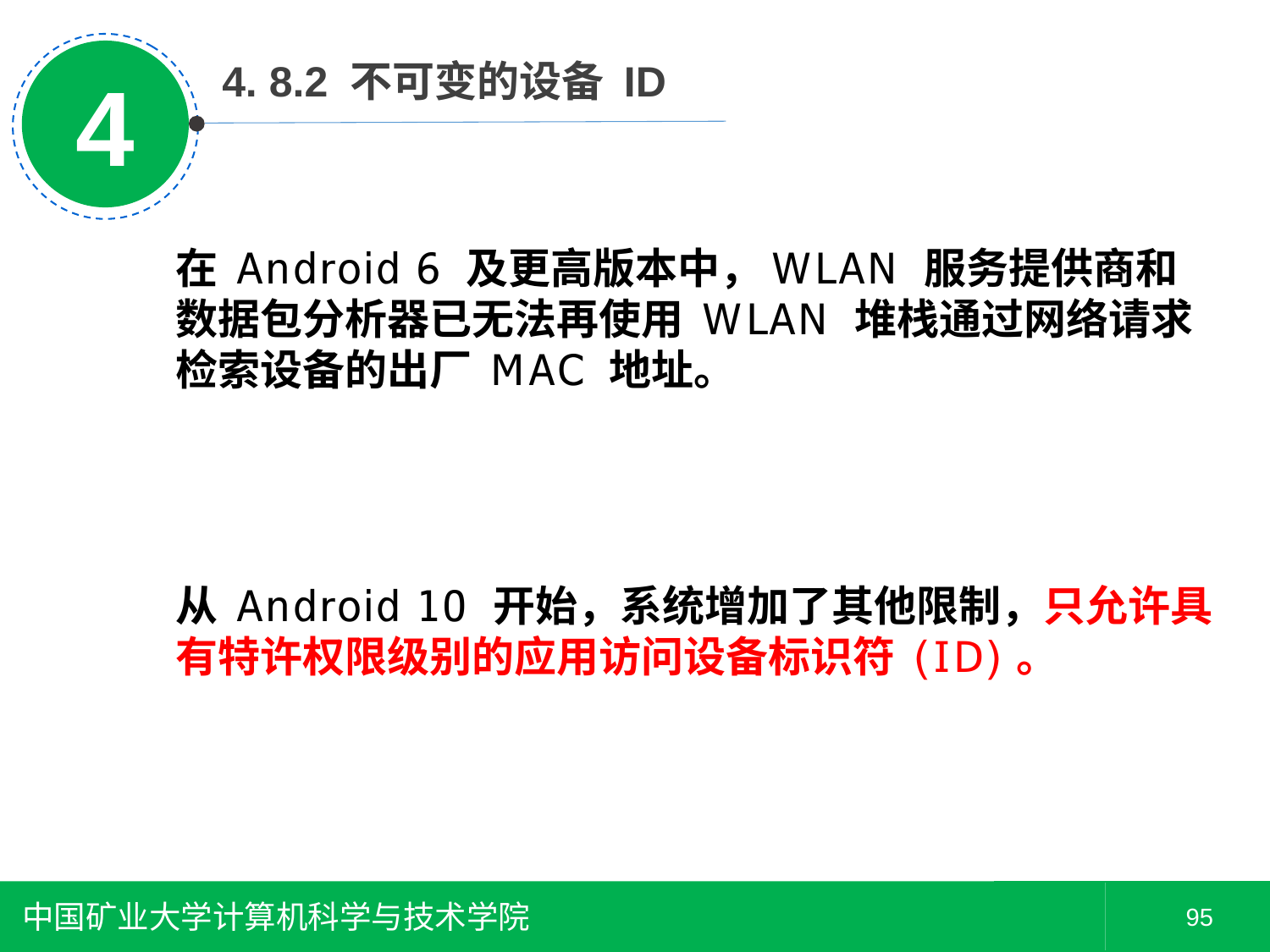

4
  4. 8.2 不可变的设备 ID

在 Android 6 及更高版本中，WLAN 服务提供商和数据包分析器已无法再使用 WLAN 堆栈通过网络请求检索设备的出厂 MAC 地址。

从 Android 10 开始，系统增加了其他限制，只允许具有特许权限级别的应用访问设备标识符 (ID)。